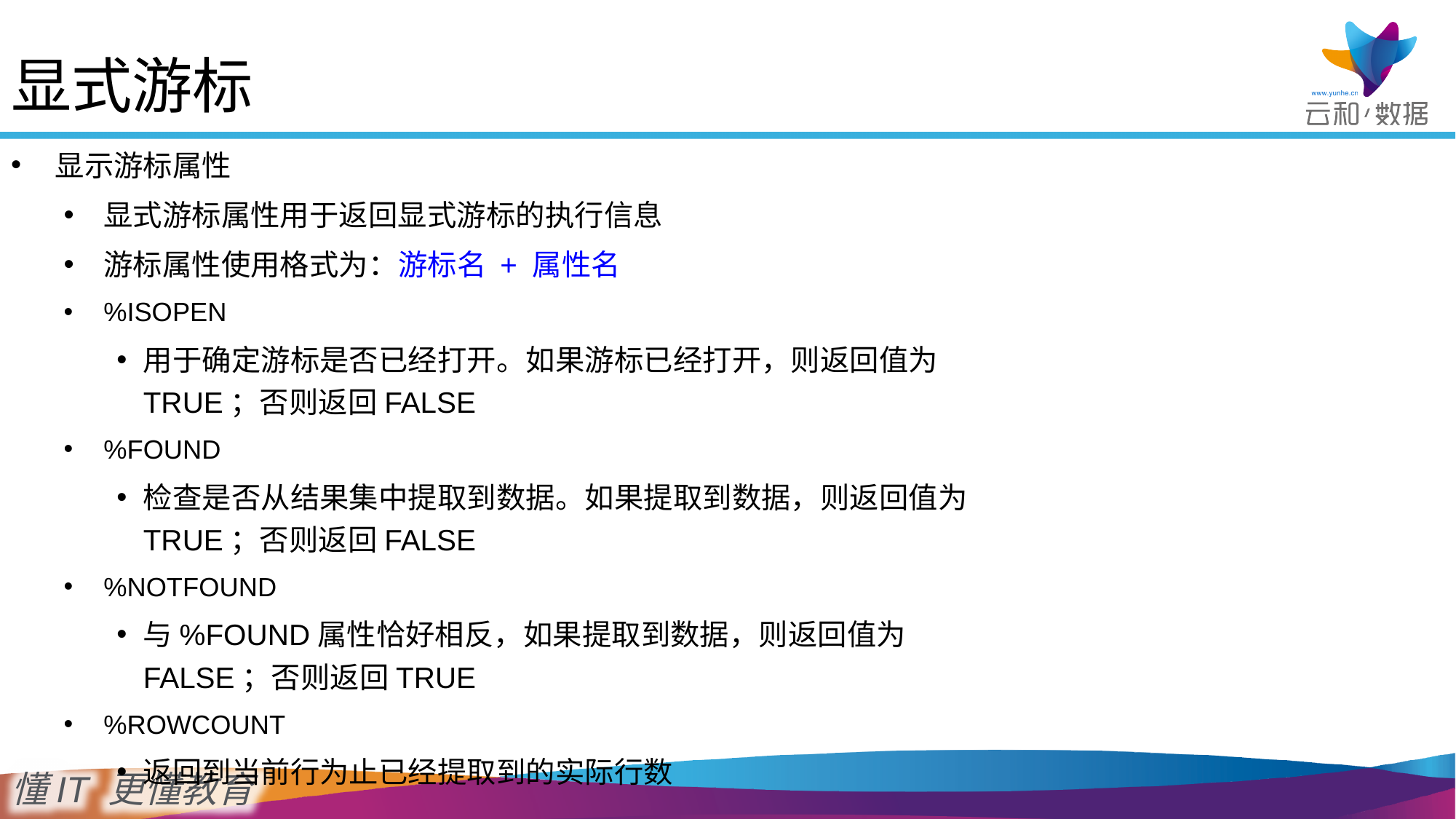

显式游标
显示游标属性
显式游标属性用于返回显式游标的执行信息
游标属性使用格式为：游标名 + 属性名
%ISOPEN
用于确定游标是否已经打开。如果游标已经打开，则返回值为TRUE；否则返回FALSE
%FOUND
检查是否从结果集中提取到数据。如果提取到数据，则返回值为TRUE；否则返回FALSE
%NOTFOUND
与%FOUND属性恰好相反，如果提取到数据，则返回值为FALSE；否则返回TRUE
%ROWCOUNT
返回到当前行为止已经提取到的实际行数